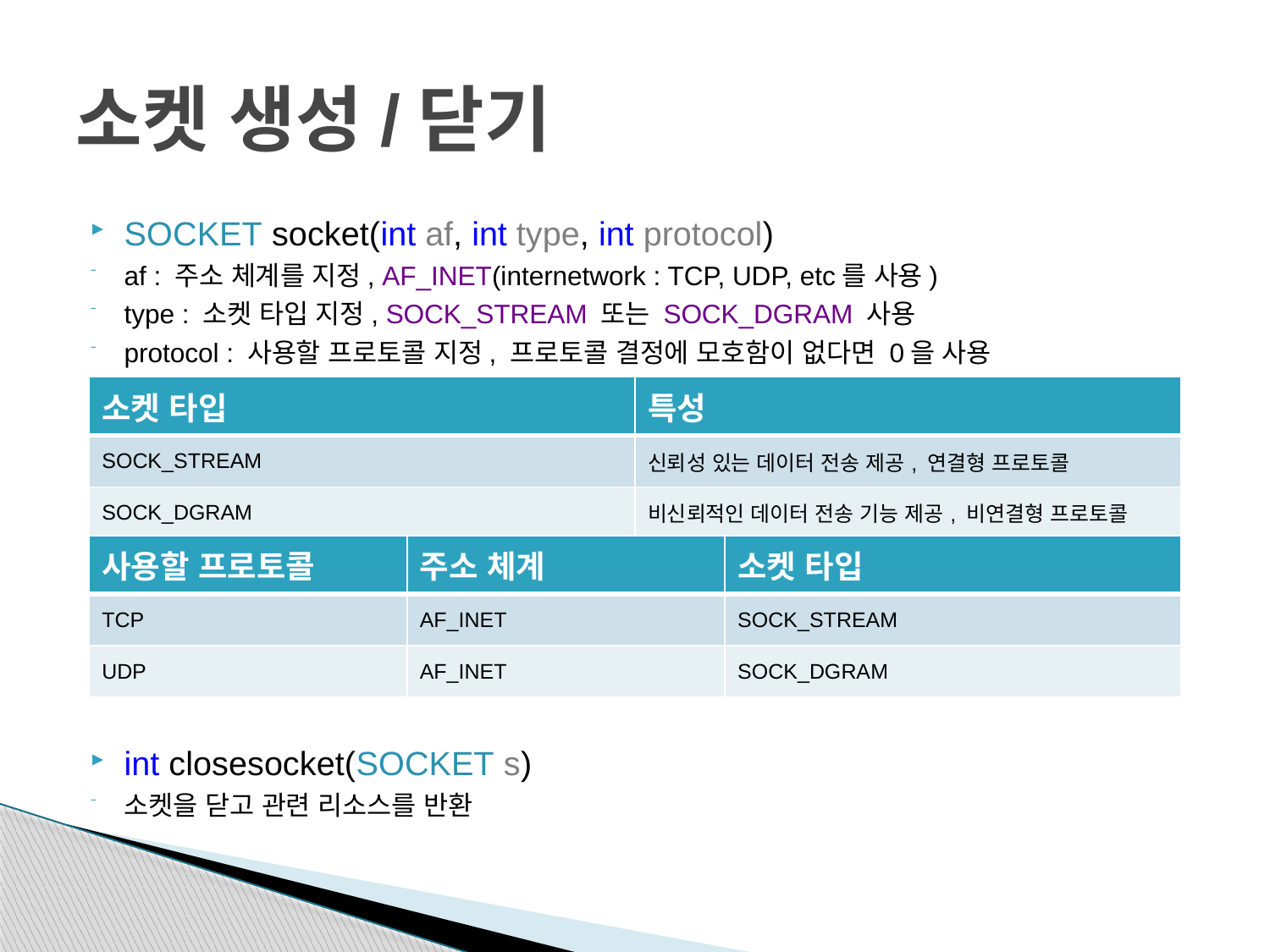

# 소켓 생성/닫기
SOCKET socket(int af, int type, int protocol)
af : 주소 체계를 지정, AF_INET(internetwork : TCP, UDP, etc를 사용)
type : 소켓 타입 지정, SOCK_STREAM 또는 SOCK_DGRAM 사용
protocol : 사용할 프로토콜 지정, 프로토콜 결정에 모호함이 없다면 0을 사용

int closesocket(SOCKET s)
소켓을 닫고 관련 리소스를 반환
| 소켓 타입 | 특성 |
| --- | --- |
| SOCK\_STREAM | 신뢰성 있는 데이터 전송 제공, 연결형 프로토콜 |
| SOCK\_DGRAM | 비신뢰적인 데이터 전송 기능 제공, 비연결형 프로토콜 |
| 사용할 프로토콜 | 주소 체계 | 소켓 타입 |
| --- | --- | --- |
| TCP | AF\_INET | SOCK\_STREAM |
| UDP | AF\_INET | SOCK\_DGRAM |